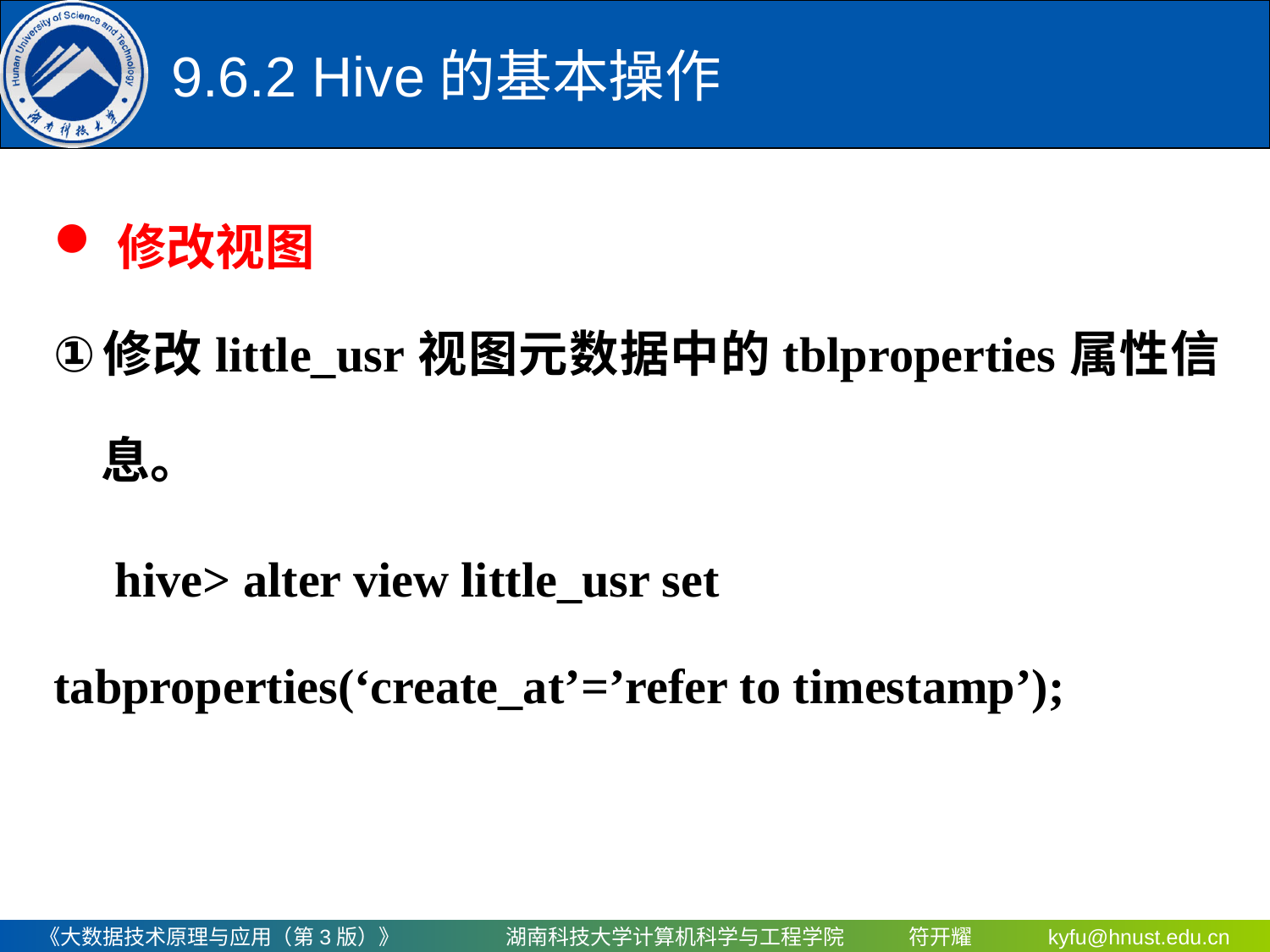

9.6.2 Hive的基本操作
修改视图
修改little_usr视图元数据中的tblproperties属性信息。
     hive> alter view little_usr set tabproperties(‘create_at’=’refer to timestamp’);